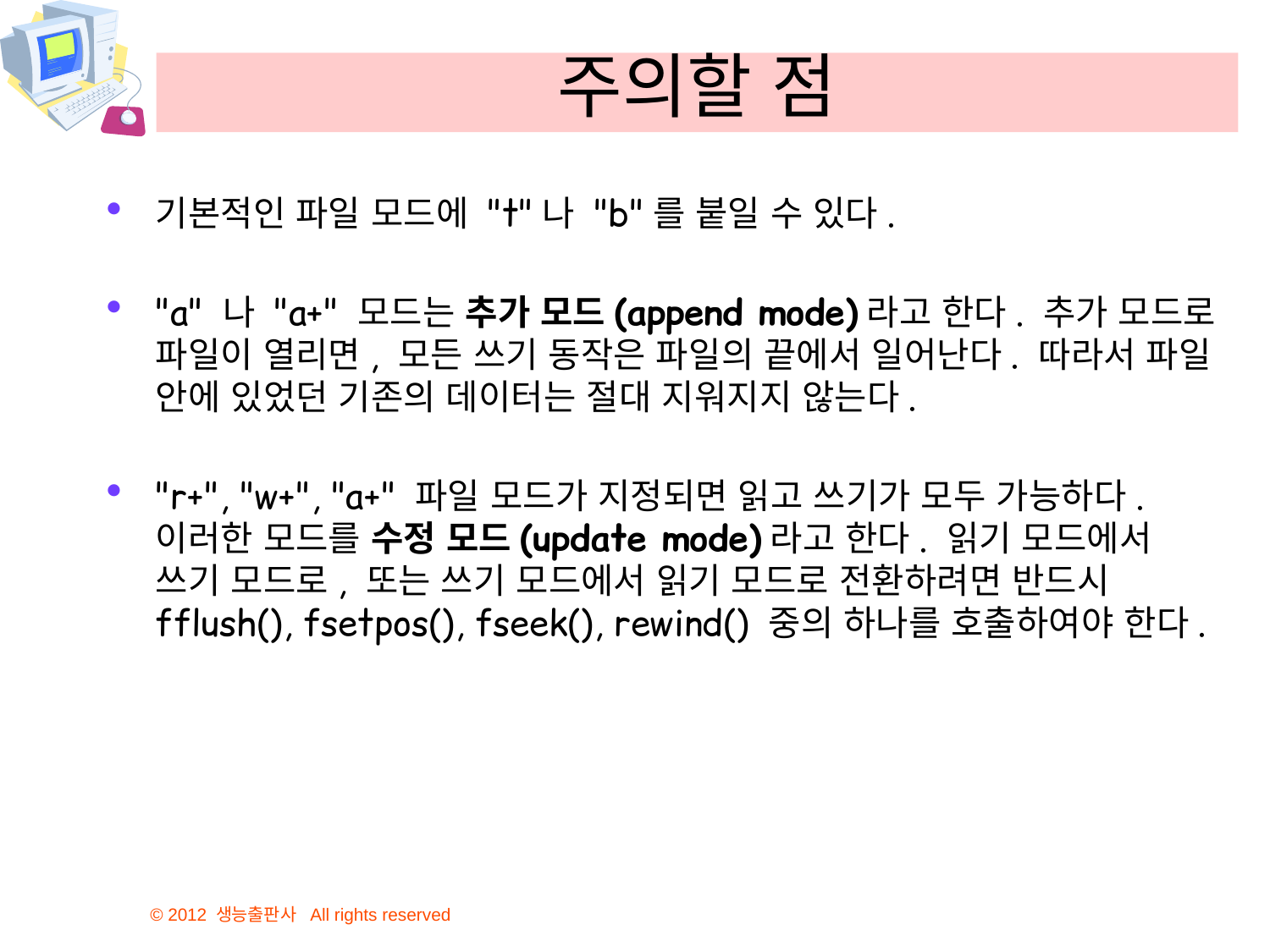

# 주의할 점
기본적인 파일 모드에 "t"나 "b"를 붙일 수 있다.

"a" 나 "a+" 모드는 추가 모드(append mode)라고 한다. 추가 모드로 파일이 열리면, 모든 쓰기 동작은 파일의 끝에서 일어난다. 따라서 파일 안에 있었던 기존의 데이터는 절대 지워지지 않는다.

"r+", "w+", "a+" 파일 모드가 지정되면 읽고 쓰기가 모두 가능하다. 이러한 모드를 수정 모드(update mode)라고 한다. 읽기 모드에서 쓰기 모드로, 또는 쓰기 모드에서 읽기 모드로 전환하려면 반드시 fflush(), fsetpos(), fseek(), rewind() 중의 하나를 호출하여야 한다.